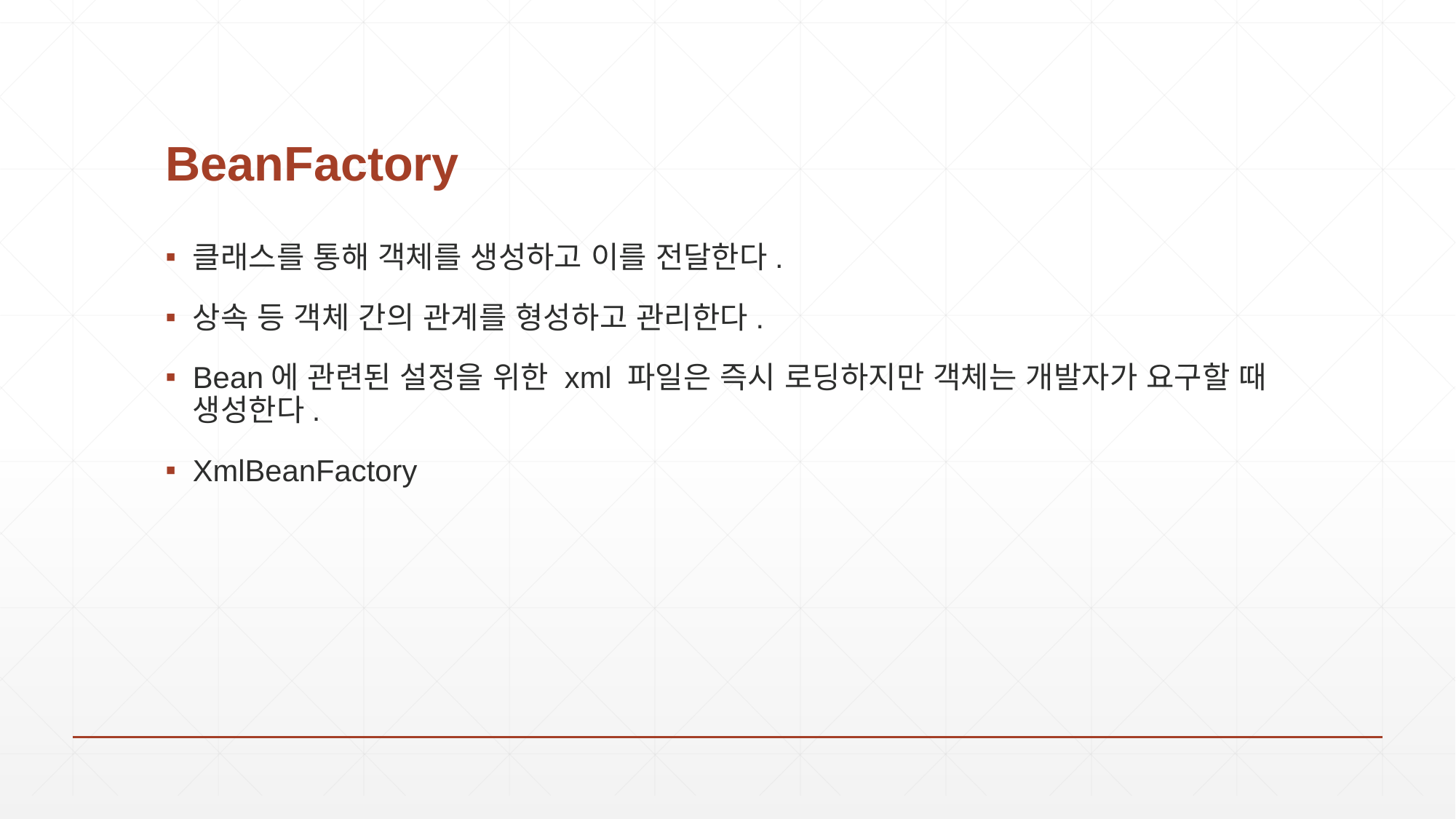

# BeanFactory
클래스를 통해 객체를 생성하고 이를 전달한다.
상속 등 객체 간의 관계를 형성하고 관리한다.
Bean에 관련된 설정을 위한 xml 파일은 즉시 로딩하지만 객체는 개발자가 요구할 때 생성한다.
XmlBeanFactory